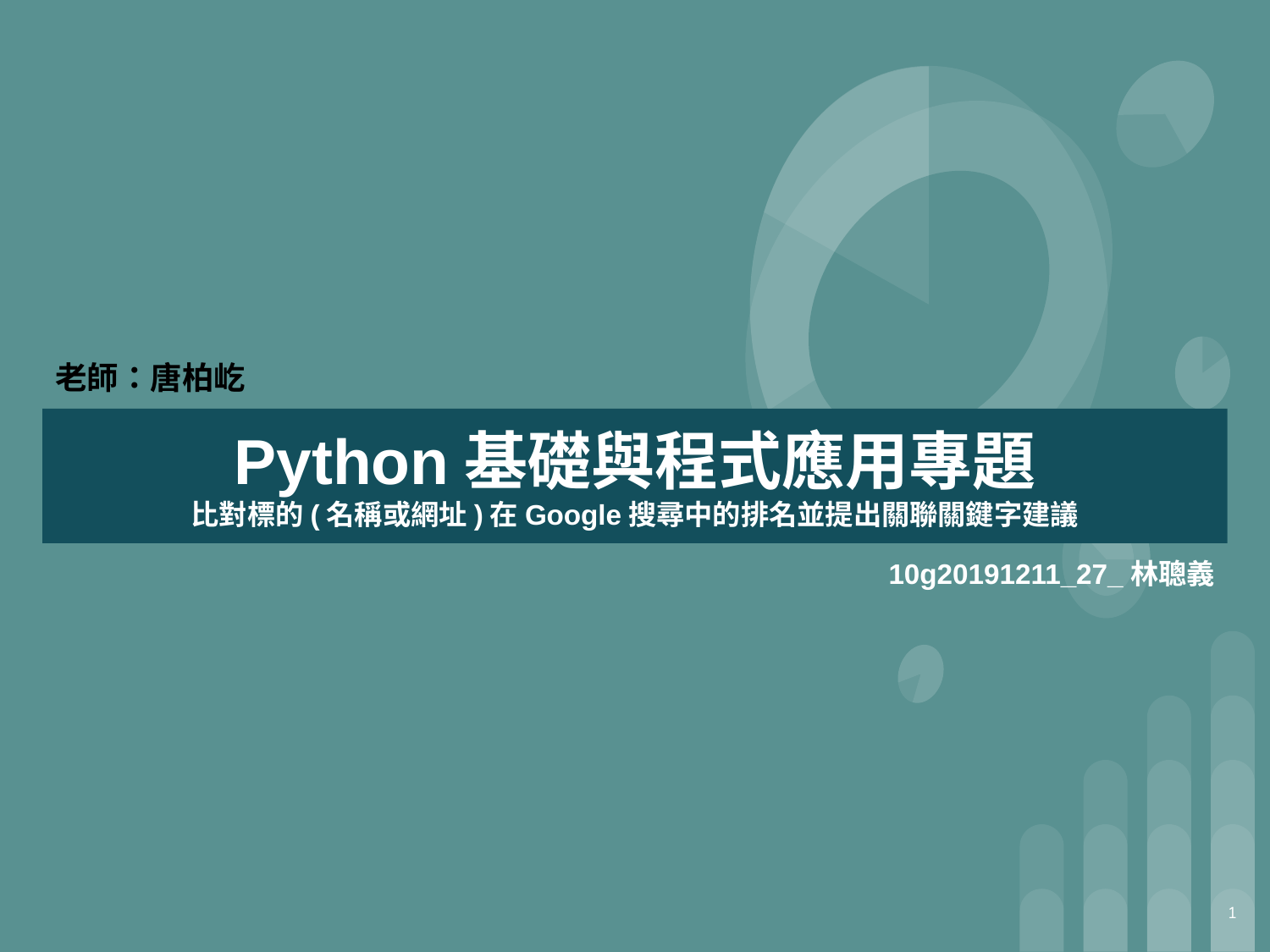

老師：唐柏屹
Python基礎與程式應用專題
比對標的(名稱或網址)在Google搜尋中的排名並提出關聯關鍵字建議
10g20191211_27_林聰義
1